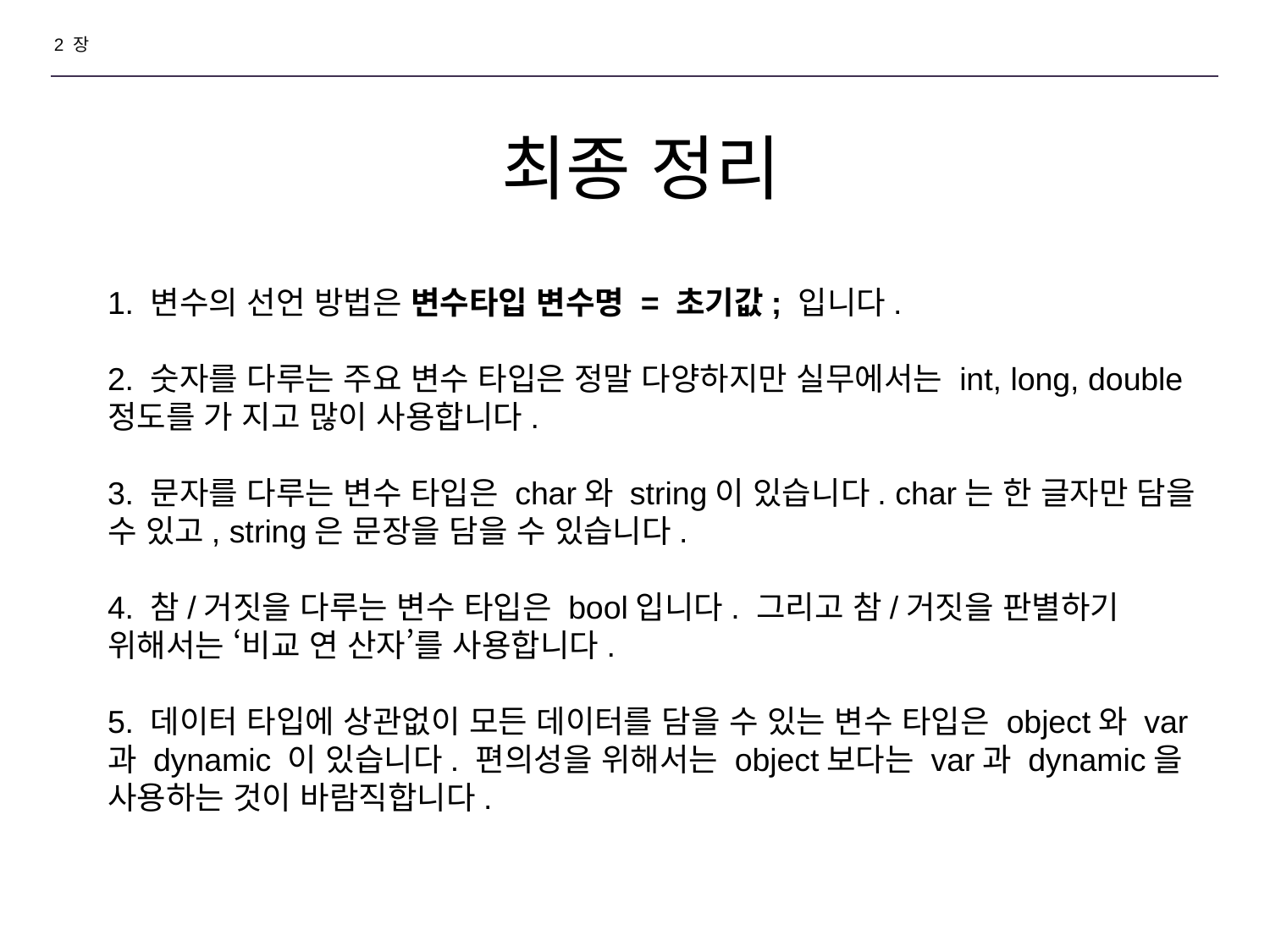

2 장
# 최종 정리

1. 변수의 선언 방법은 변수타입 변수명 = 초기값; 입니다.

2. 숫자를 다루는 주요 변수 타입은 정말 다양하지만 실무에서는 int, long, double 정도를 가 지고 많이 사용합니다.

3. 문자를 다루는 변수 타입은 char와 string이 있습니다. char는 한 글자만 담을 수 있고, string은 문장을 담을 수 있습니다.

4. 참/거짓을 다루는 변수 타입은 bool입니다. 그리고 참/거짓을 판별하기 위해서는 ‘비교 연 산자’를 사용합니다.

5. 데이터 타입에 상관없이 모든 데이터를 담을 수 있는 변수 타입은 object와 var과 dynamic 이 있습니다. 편의성을 위해서는 object보다는 var과 dynamic을 사용하는 것이 바람직합니다.